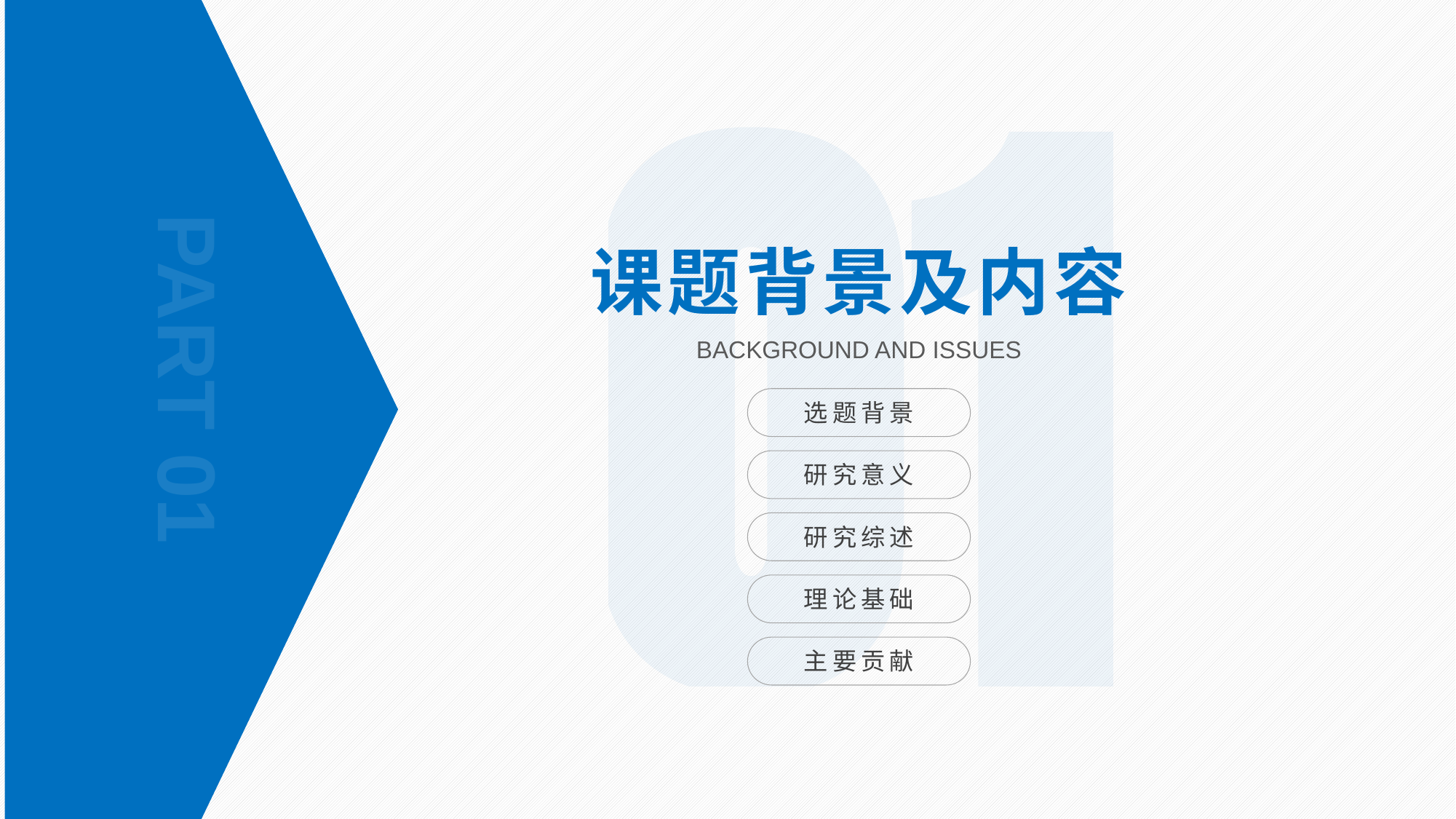

PART 01
01
课题背景及内容
BACKGROUND AND ISSUES

选题背景

研究意义

研究综述

理论基础

主要贡献